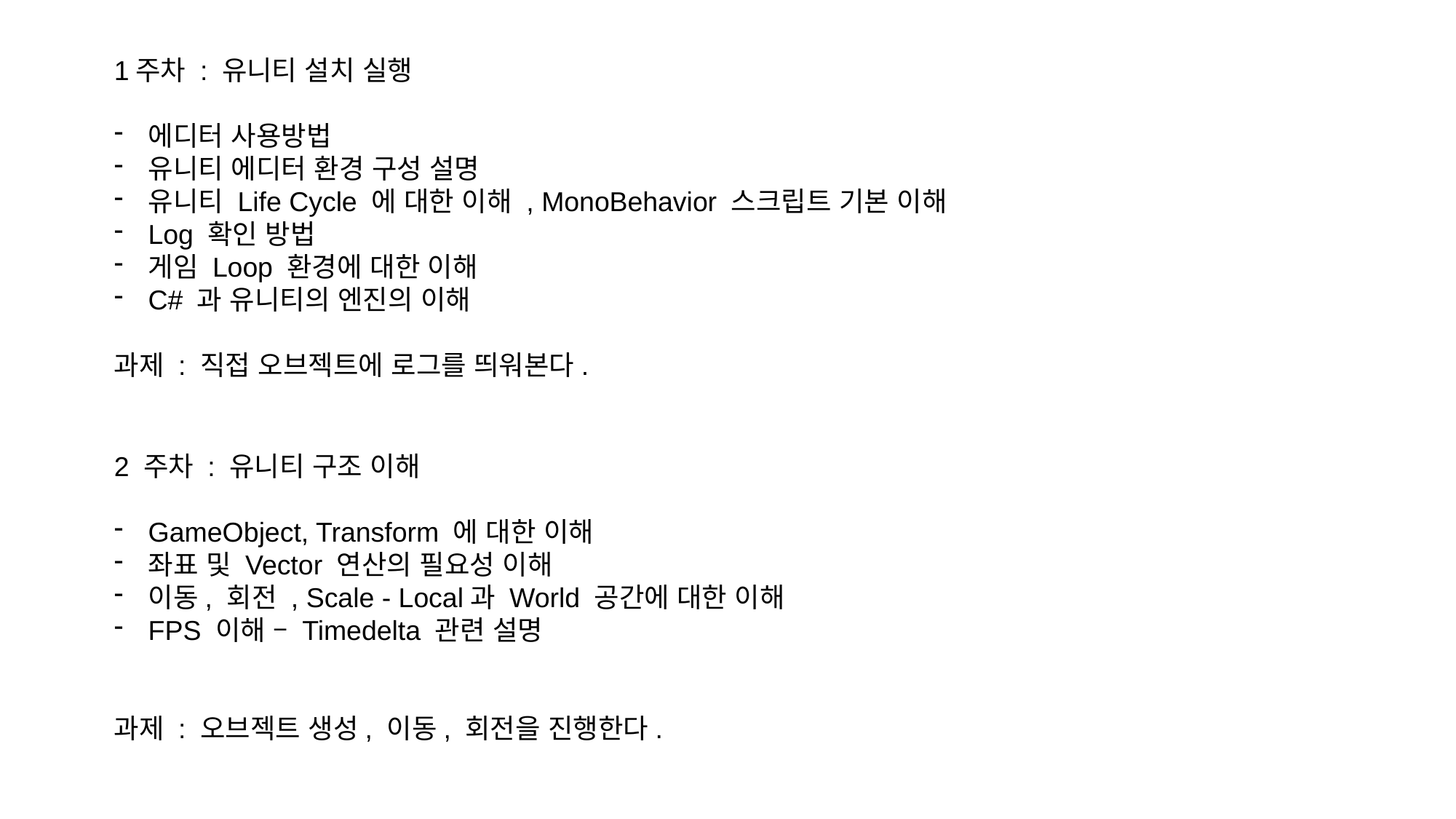

1주차 : 유니티 설치 실행

에디터 사용방법
유니티 에디터 환경 구성 설명
유니티 Life Cycle 에 대한 이해 , MonoBehavior 스크립트 기본 이해
Log 확인 방법
게임 Loop 환경에 대한 이해
C# 과 유니티의 엔진의 이해

과제 : 직접 오브젝트에 로그를 띄워본다.

2 주차 : 유니티 구조 이해

GameObject, Transform 에 대한 이해
좌표 및 Vector 연산의 필요성 이해
이동, 회전 , Scale - Local과 World 공간에 대한 이해
FPS 이해 – Timedelta 관련 설명

과제 : 오브젝트 생성, 이동, 회전을 진행한다.